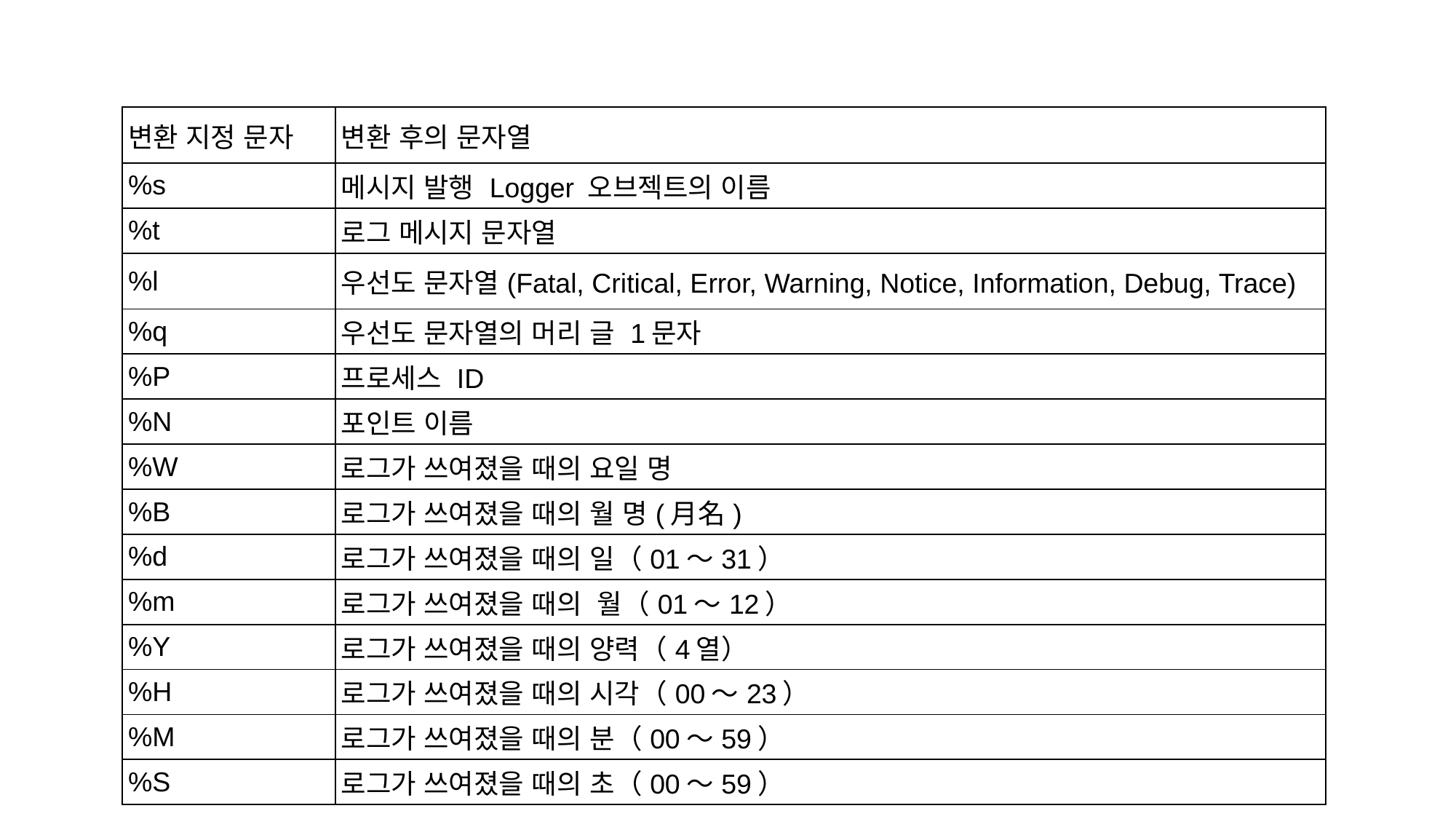

| 변환 지정 문자 | 변환 후의 문자열 |
| --- | --- |
| %s | 메시지 발행 Logger 오브젝트의 이름 |
| %t | 로그 메시지 문자열 |
| %l | 우선도 문자열(Fatal, Critical, Error, Warning, Notice, Information, Debug, Trace) |
| %q | 우선도 문자열의 머리 글 1문자 |
| %P | 프로세스 ID |
| %N | 포인트 이름 |
| %W | 로그가 쓰여졌을 때의 요일 명 |
| %B | 로그가 쓰여졌을 때의 월 명(月名) |
| %d | 로그가 쓰여졌을 때의 일（01～31） |
| %m | 로그가 쓰여졌을 때의 월（01～12） |
| %Y | 로그가 쓰여졌을 때의 양력（4열） |
| %H | 로그가 쓰여졌을 때의 시각（00～23） |
| %M | 로그가 쓰여졌을 때의 분（00～59） |
| %S | 로그가 쓰여졌을 때의 초（00～59） |